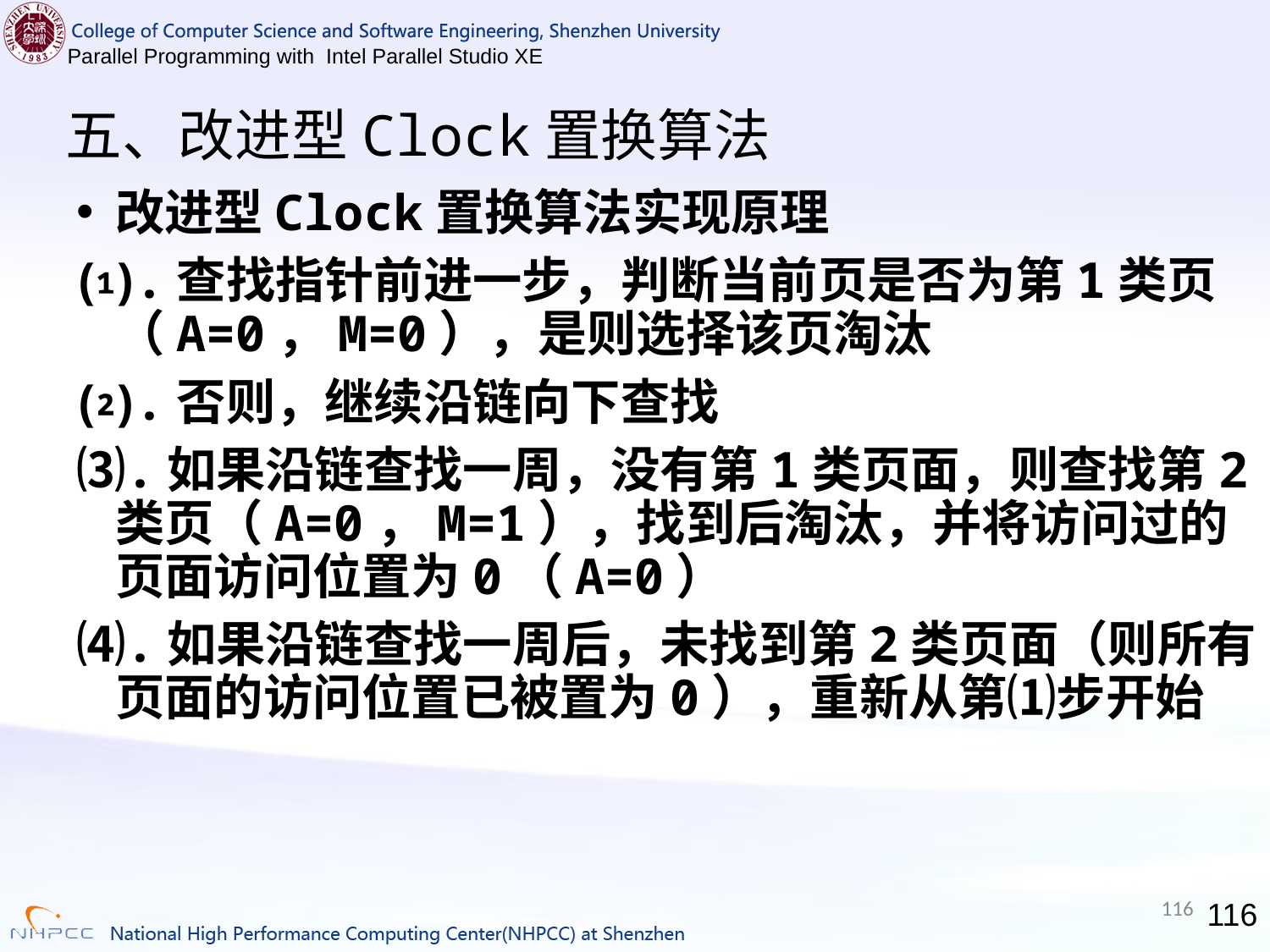

# 五、改进型Clock置换算法
改进型Clock置换算法实现原理
⑴.查找指针前进一步，判断当前页是否为第1类页（A=0，M=0），是则选择该页淘汰
⑵.否则，继续沿链向下查找
⑶.如果沿链查找一周，没有第1类页面，则查找第2类页（A=0，M=1），找到后淘汰，并将访问过的页面访问位置为0（A=0）
⑷.如果沿链查找一周后，未找到第2类页面（则所有页面的访问位置已被置为0），重新从第⑴步开始
116
116